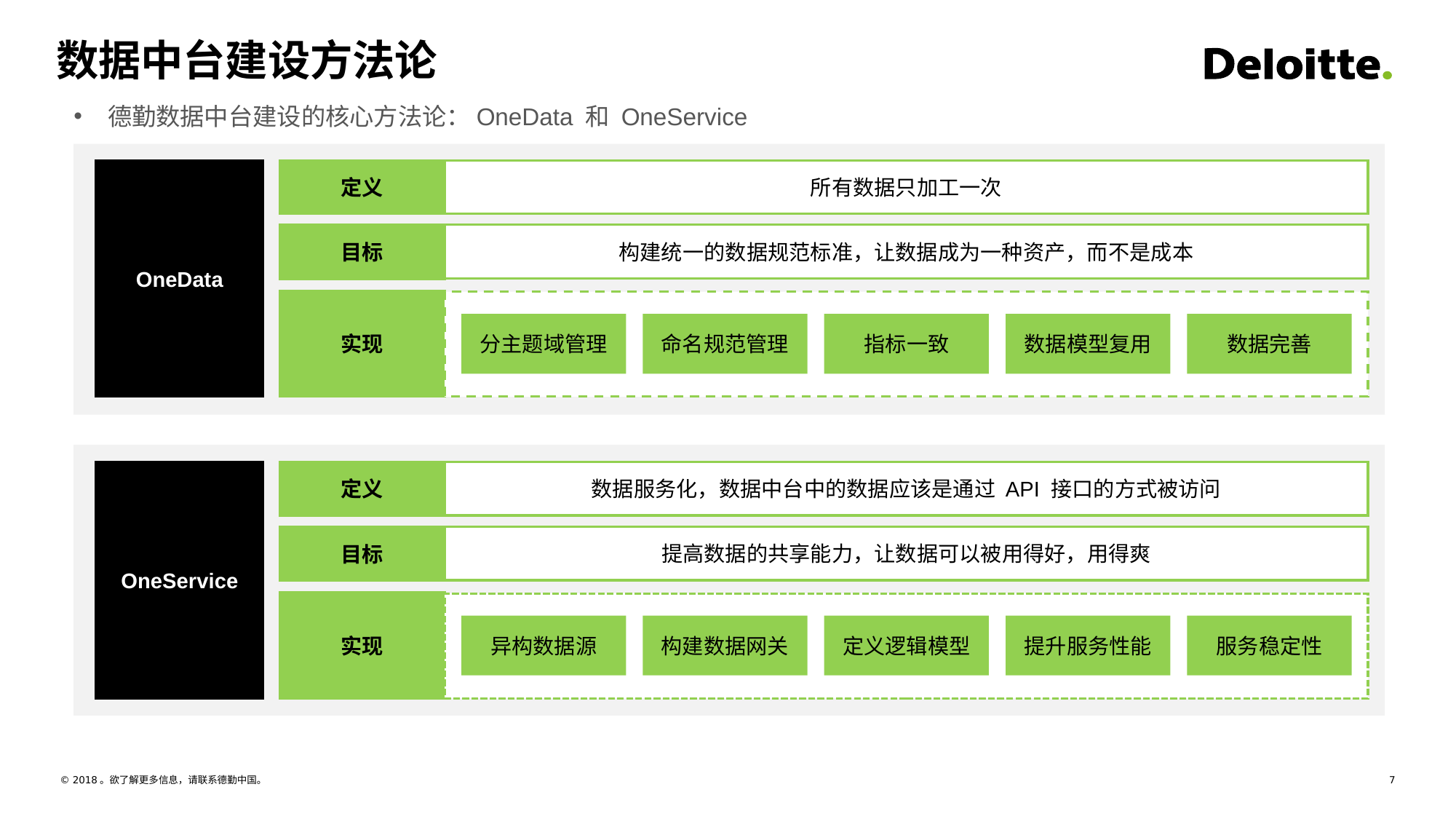

# 数据中台建设方法论

德勤数据中台建设的核心方法论：OneData 和 OneService

定义
所有数据只加工一次
OneData
构建统一的数据规范标准，让数据成为一种资产，而不是成本
目标
实现

分主题域管理
命名规范管理
指标一致
数据模型复用
数据完善

定义
数据服务化，数据中台中的数据应该是通过 API 接口的方式被访问
OneService
提高数据的共享能力，让数据可以被用得好，用得爽
目标
实现

异构数据源
构建数据网关
定义逻辑模型
提升服务性能
服务稳定性